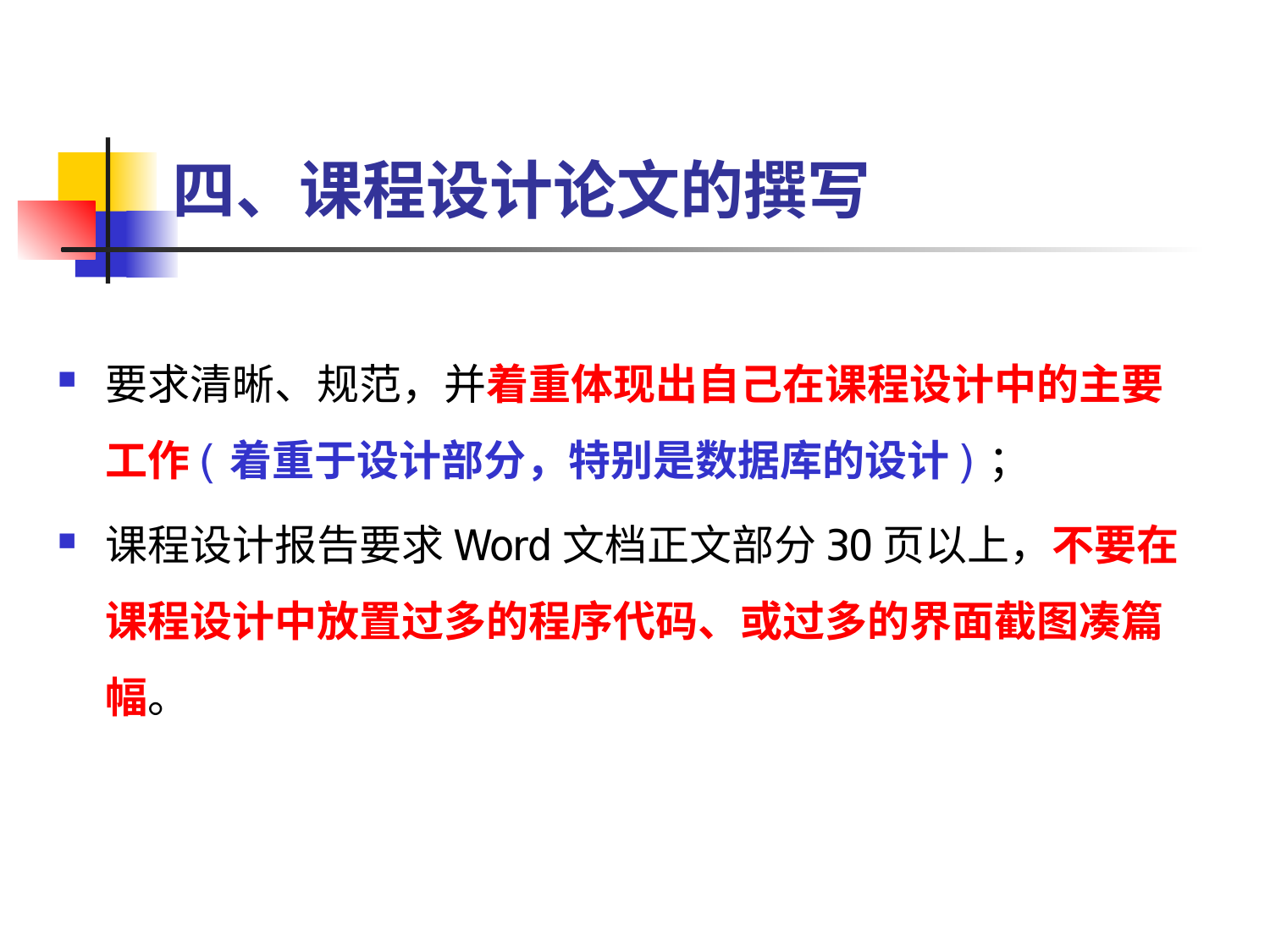

# 四、课程设计论文的撰写
要求清晰、规范，并着重体现出自己在课程设计中的主要工作(着重于设计部分，特别是数据库的设计)；
课程设计报告要求Word文档正文部分30页以上，不要在课程设计中放置过多的程序代码、或过多的界面截图凑篇幅。
10